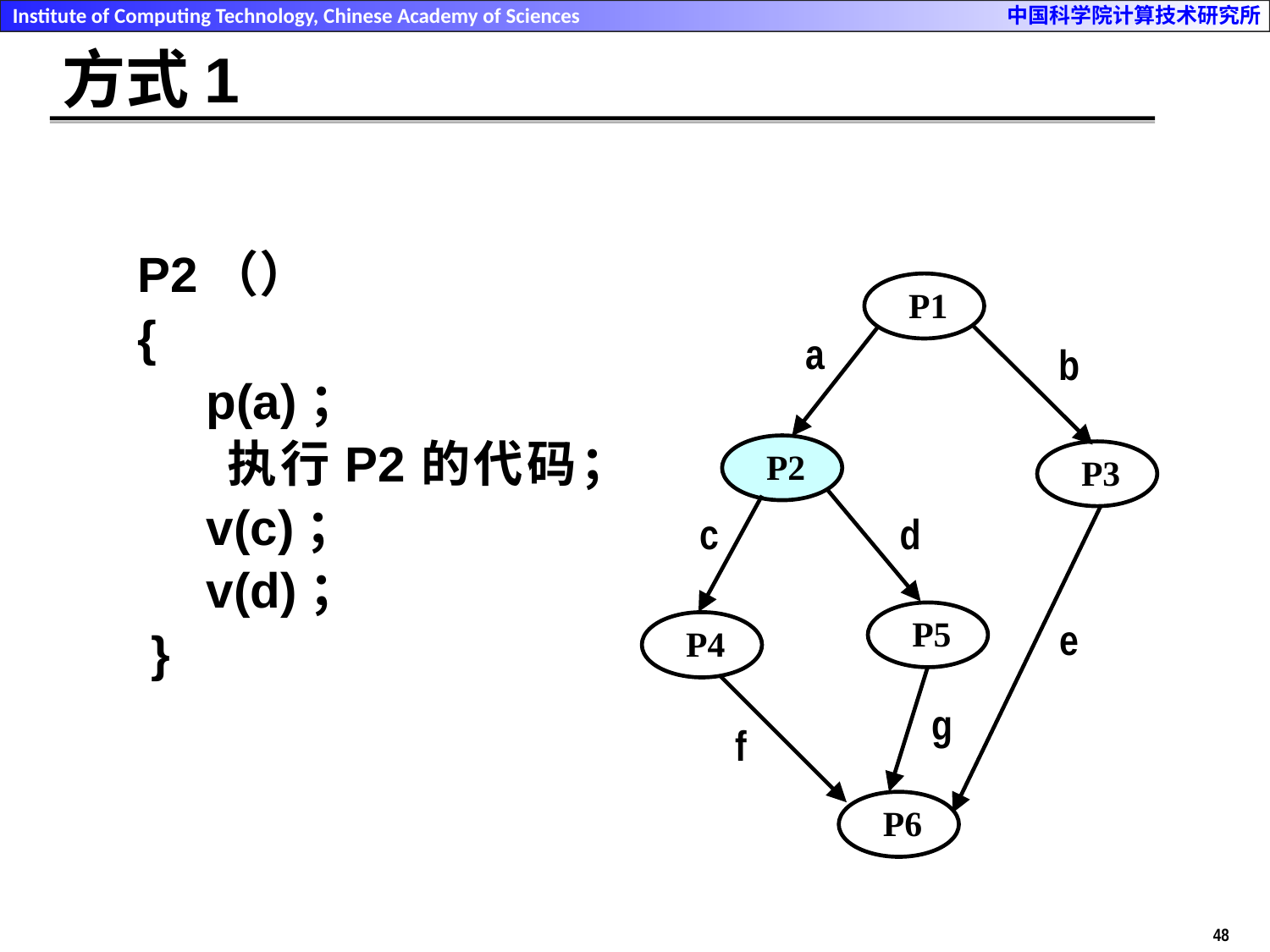

# 方式1
P2（）
{
     p(a)；
     执行P2的代码；
     v(c)；
     v(d)；
 }
   P1
a

b
   P2
   P3

c
d

   P5
e
   P4

g
f
   P6